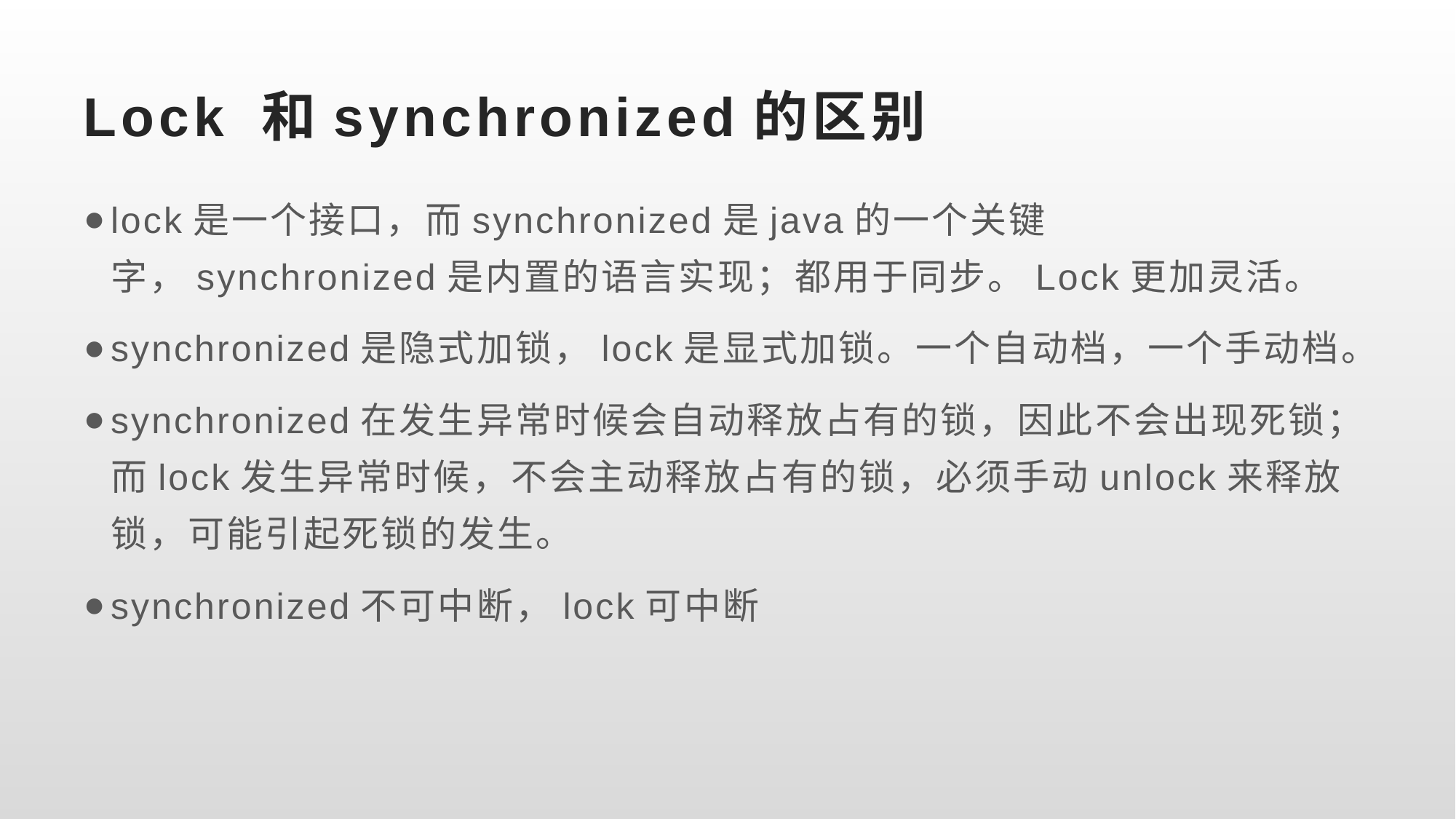

# Lock 和synchronized的区别
lock是一个接口，而synchronized是java的一个关键字，synchronized是内置的语言实现；都用于同步。Lock更加灵活。
synchronized是隐式加锁，lock是显式加锁。一个自动档，一个手动档。
synchronized在发生异常时候会自动释放占有的锁，因此不会出现死锁；而lock发生异常时候，不会主动释放占有的锁，必须手动unlock来释放锁，可能引起死锁的发生。
synchronized不可中断，lock可中断